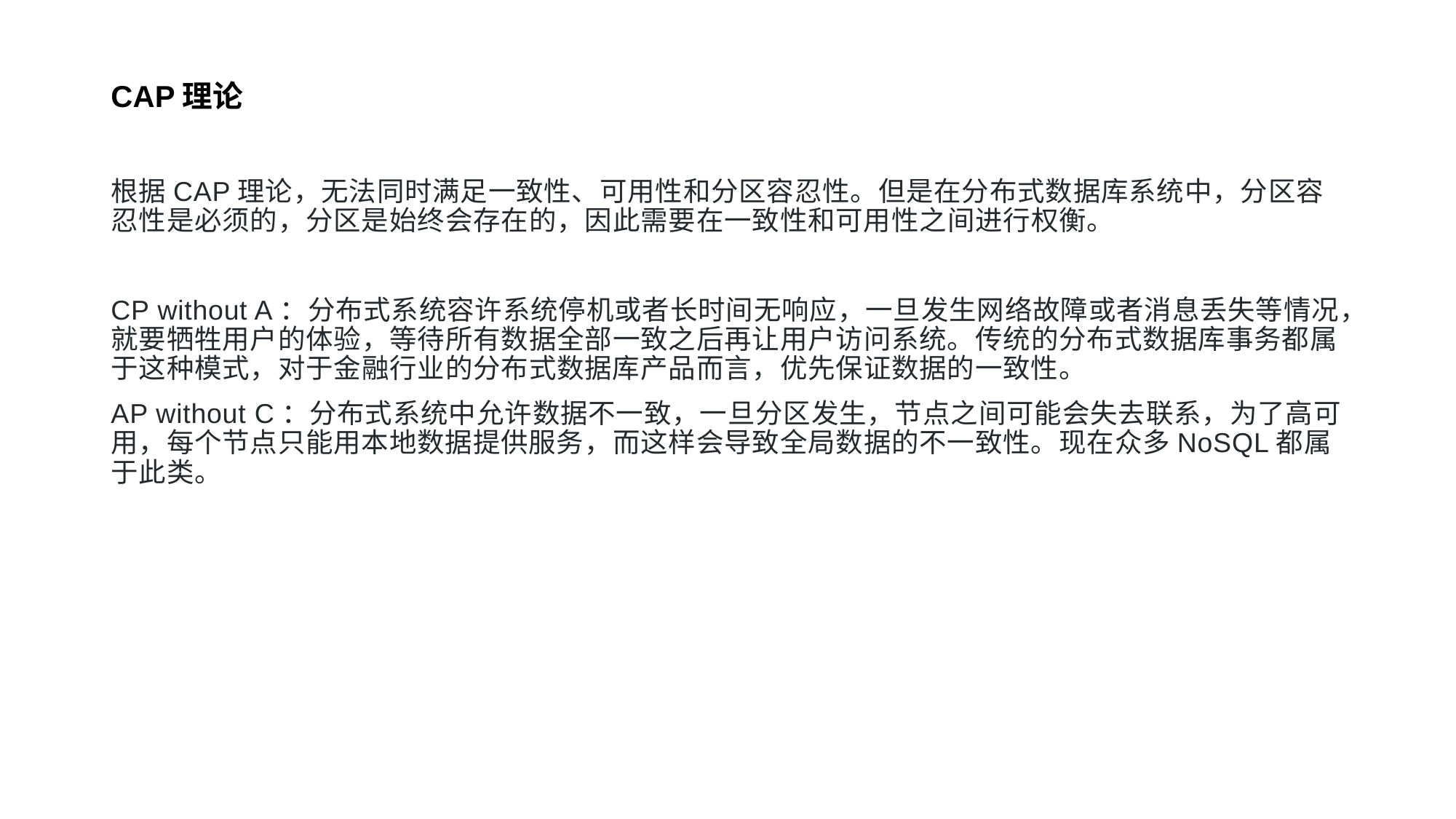

CAP理论

根据CAP理论，无法同时满足一致性、可用性和分区容忍性。但是在分布式数据库系统中，分区容忍性是必须的，分区是始终会存在的，因此需要在一致性和可用性之间进行权衡。

CP without A：分布式系统容许系统停机或者长时间无响应，一旦发生网络故障或者消息丢失等情况，就要牺牲用户的体验，等待所有数据全部一致之后再让用户访问系统。传统的分布式数据库事务都属于这种模式，对于金融行业的分布式数据库产品而言，优先保证数据的一致性。
AP without C：分布式系统中允许数据不一致，一旦分区发生，节点之间可能会失去联系，为了高可用，每个节点只能用本地数据提供服务，而这样会导致全局数据的不一致性。现在众多NoSQL都属于此类。